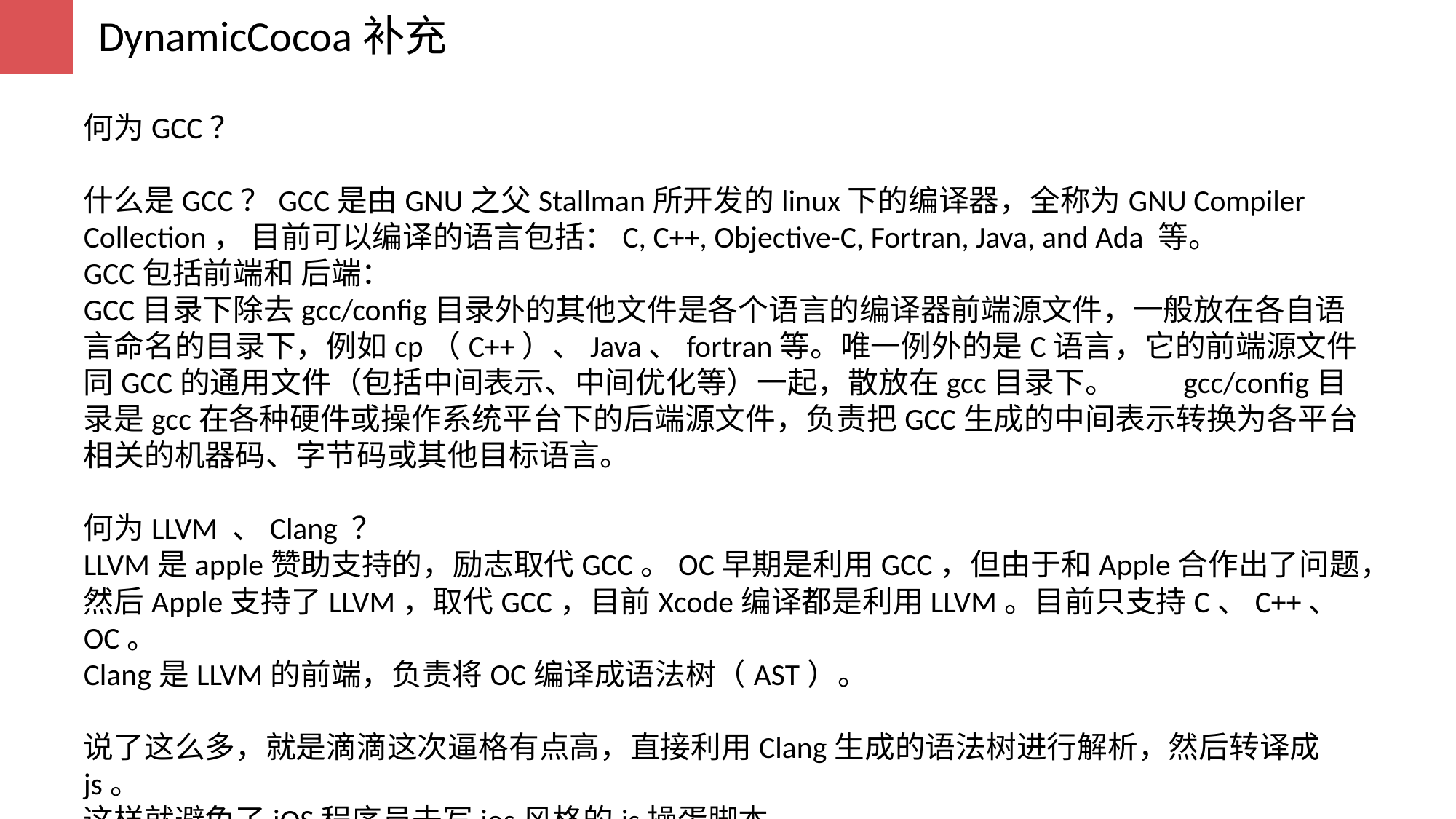

DynamicCocoa补充
何为GCC？

什么是GCC？GCC是由GNU之父Stallman所开发的linux下的编译器，全称为GNU Compiler Collection， 目前可以编译的语言包括：C, C++, Objective-C, Fortran, Java, and Ada 等。
GCC包括前端和 后端：
GCC目录下除去gcc/config目录外的其他文件是各个语言的编译器前端源文件，一般放在各自语言命名的目录下，例如cp（C++）、Java、fortran等。唯一例外的是C语言，它的前端源文件同GCC的通用文件（包括中间表示、中间优化等）一起，散放在gcc目录下。　　gcc/config目录是gcc在各种硬件或操作系统平台下的后端源文件，负责把GCC生成的中间表示转换为各平台相关的机器码、字节码或其他目标语言。

何为LLVM 、Clang ？
LLVM是apple赞助支持的，励志取代GCC。OC早期是利用GCC，但由于和Apple合作出了问题，然后Apple支持了LLVM，取代GCC，目前Xcode编译都是利用LLVM。目前只支持C、C++、OC。
Clang是LLVM的前端，负责将OC编译成语法树（AST）。

说了这么多，就是滴滴这次逼格有点高，直接利用Clang生成的语法树进行解析，然后转译成js。
这样就避免了iOS程序员去写ios风格的js操蛋脚本。